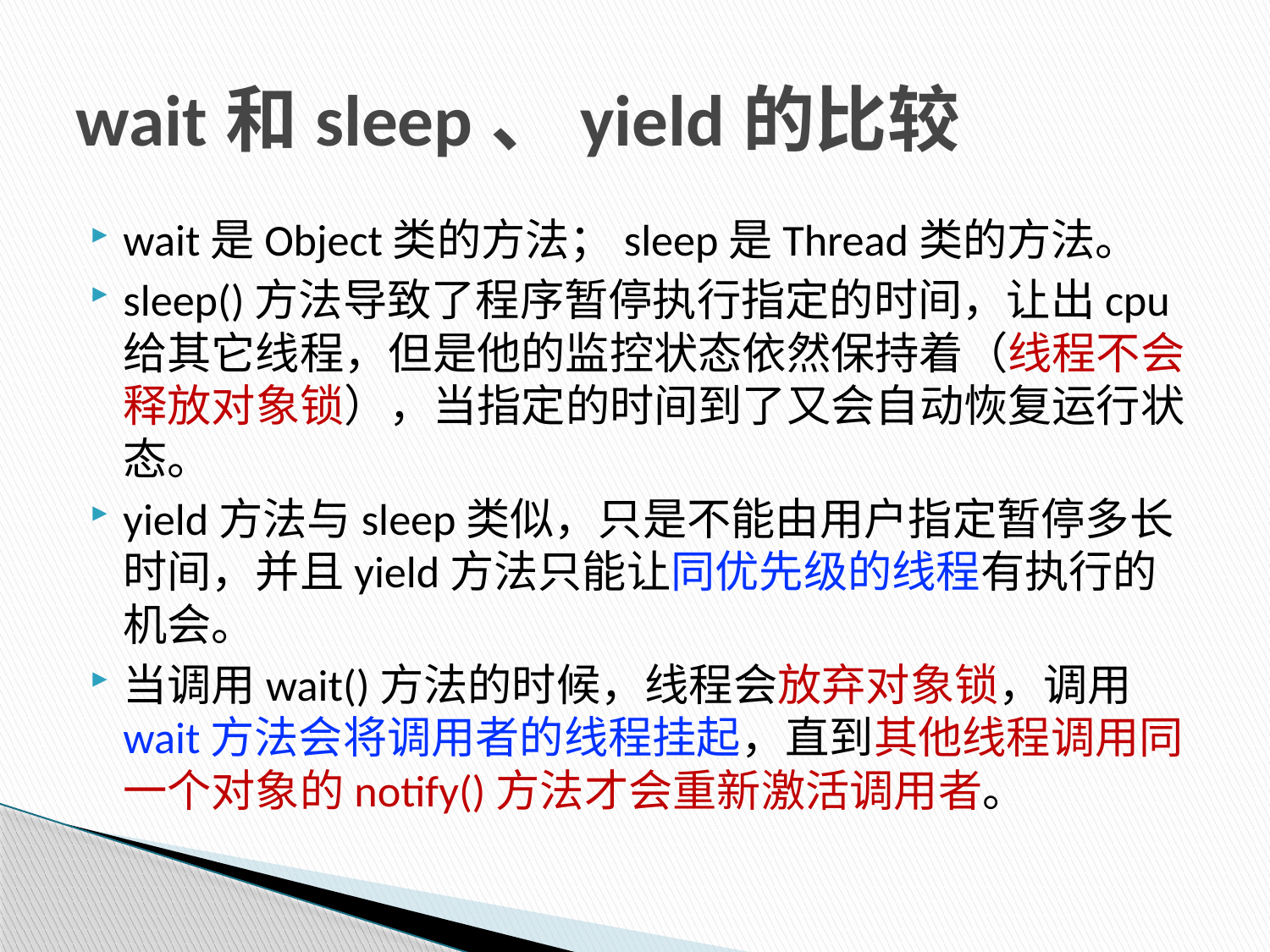

# wait和sleep、yield的比较
wait是Object类的方法；sleep是Thread类的方法。
sleep()方法导致了程序暂停执行指定的时间，让出cpu 给其它线程，但是他的监控状态依然保持着（线程不会释放对象锁），当指定的时间到了又会自动恢复运行状态。
yield方法与sleep类似，只是不能由用户指定暂停多长时间，并且yield方法只能让同优先级的线程有执行的机会。
当调用wait()方法的时候，线程会放弃对象锁，调用wait方法会将调用者的线程挂起，直到其他线程调用同一个对象的notify()方法才会重新激活调用者。